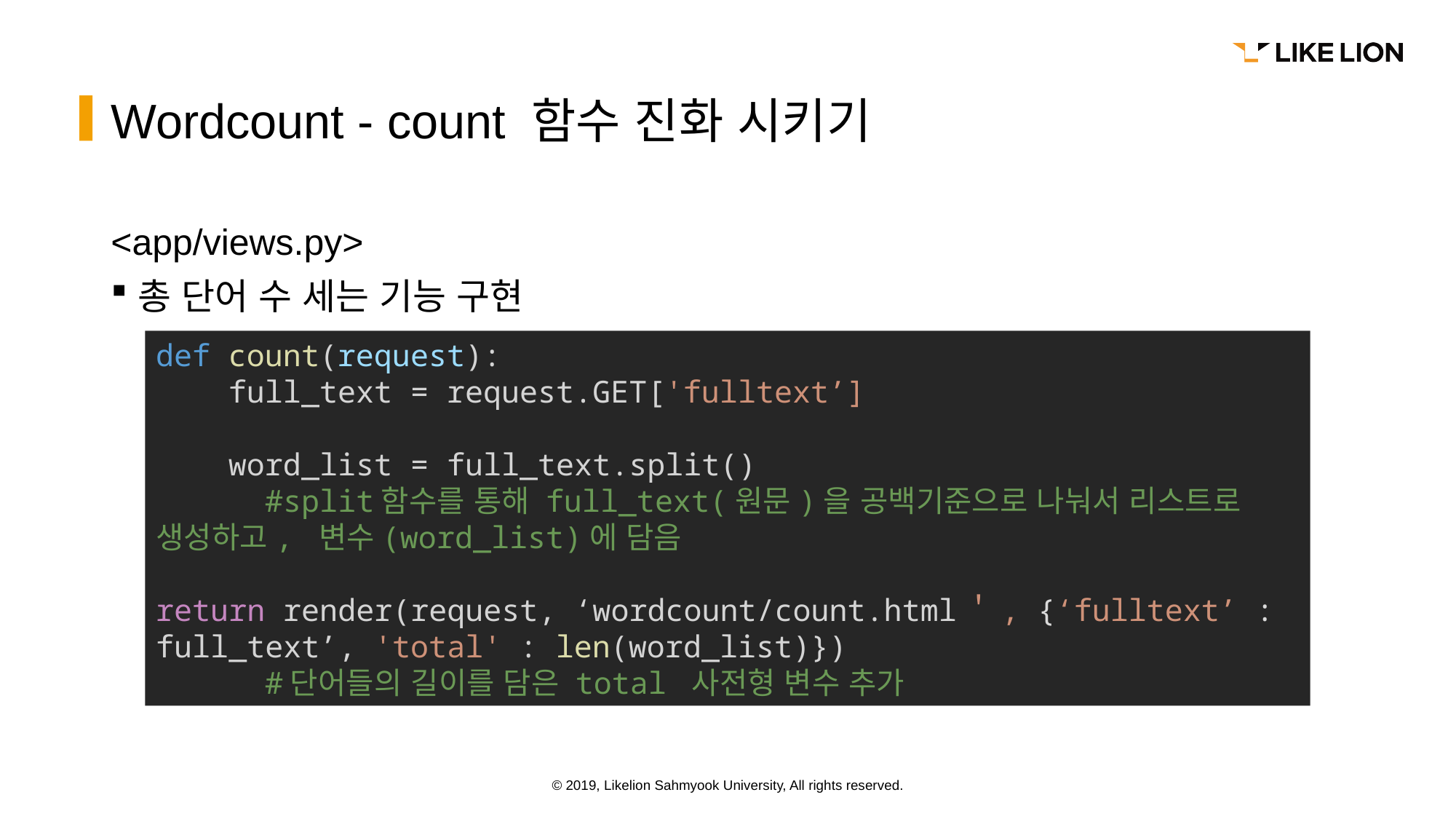

# Wordcount - count 함수 진화 시키기
<app/views.py>
총 단어 수 세는 기능 구현

def count(request):
    full_text = request.GET['fulltext’]
    word_list = full_text.split()
	#split함수를 통해 full_text(원문)을 공백기준으로 나눠서 리스트로 생성하고, 변수(word_list)에 담음
return render(request, ‘wordcount/count.html＇, {‘fulltext’ : full_text’, 'total' : len(word_list)})
	#단어들의 길이를 담은 total 사전형 변수 추가